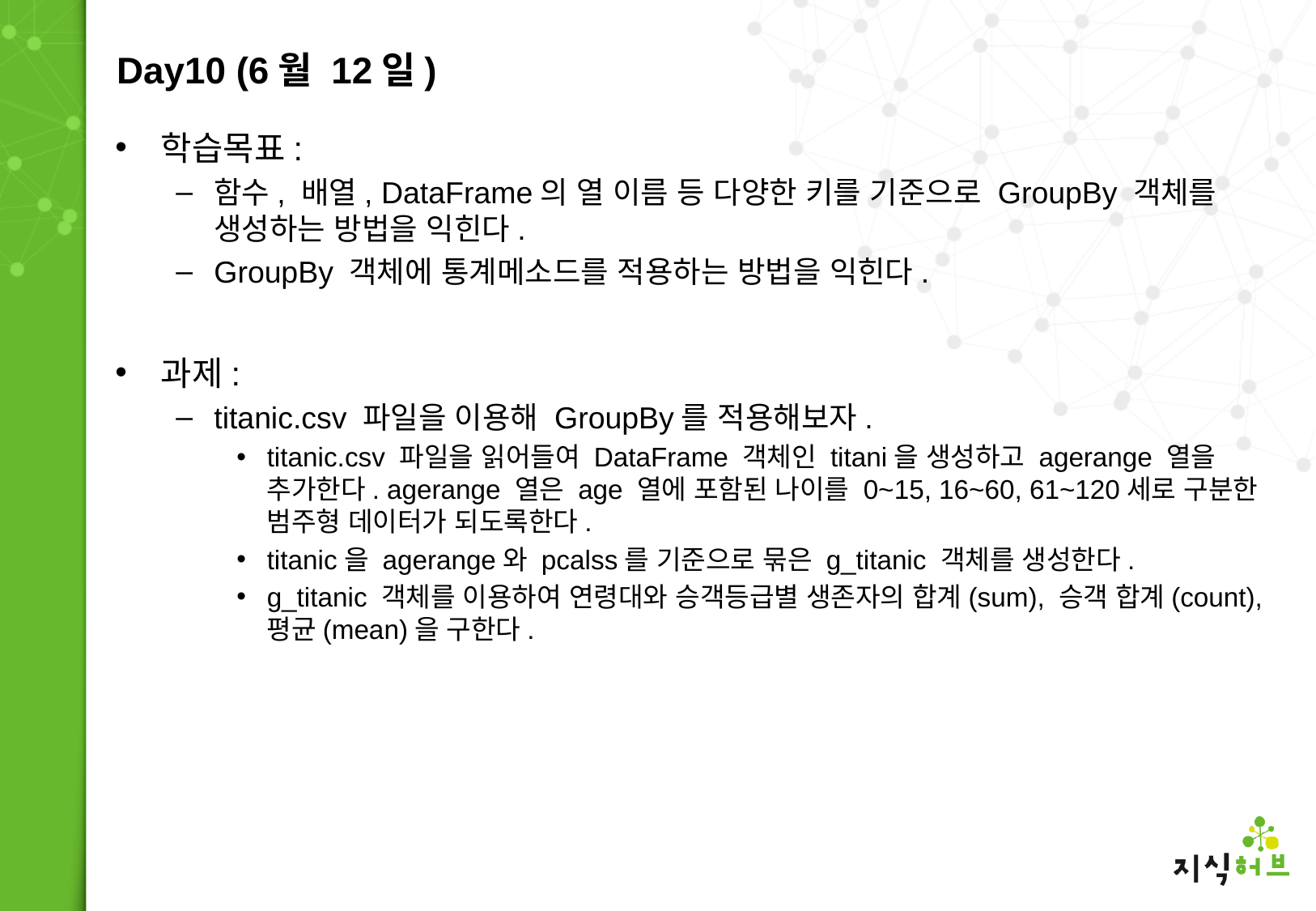

# Day10 (6월 12일)
학습목표:
함수, 배열, DataFrame의 열 이름 등 다양한 키를 기준으로 GroupBy 객체를 생성하는 방법을 익힌다.
GroupBy 객체에 통계메소드를 적용하는 방법을 익힌다.

과제:
titanic.csv 파일을 이용해 GroupBy를 적용해보자.
titanic.csv 파일을 읽어들여 DataFrame 객체인 titani을 생성하고 agerange 열을 추가한다. agerange 열은 age 열에 포함된 나이를 0~15, 16~60, 61~120세로 구분한 범주형 데이터가 되도록한다.
titanic을 agerange와 pcalss를 기준으로 묶은 g_titanic 객체를 생성한다.
g_titanic 객체를 이용하여 연령대와 승객등급별 생존자의 합계(sum), 승객 합계(count), 평균(mean)을 구한다.